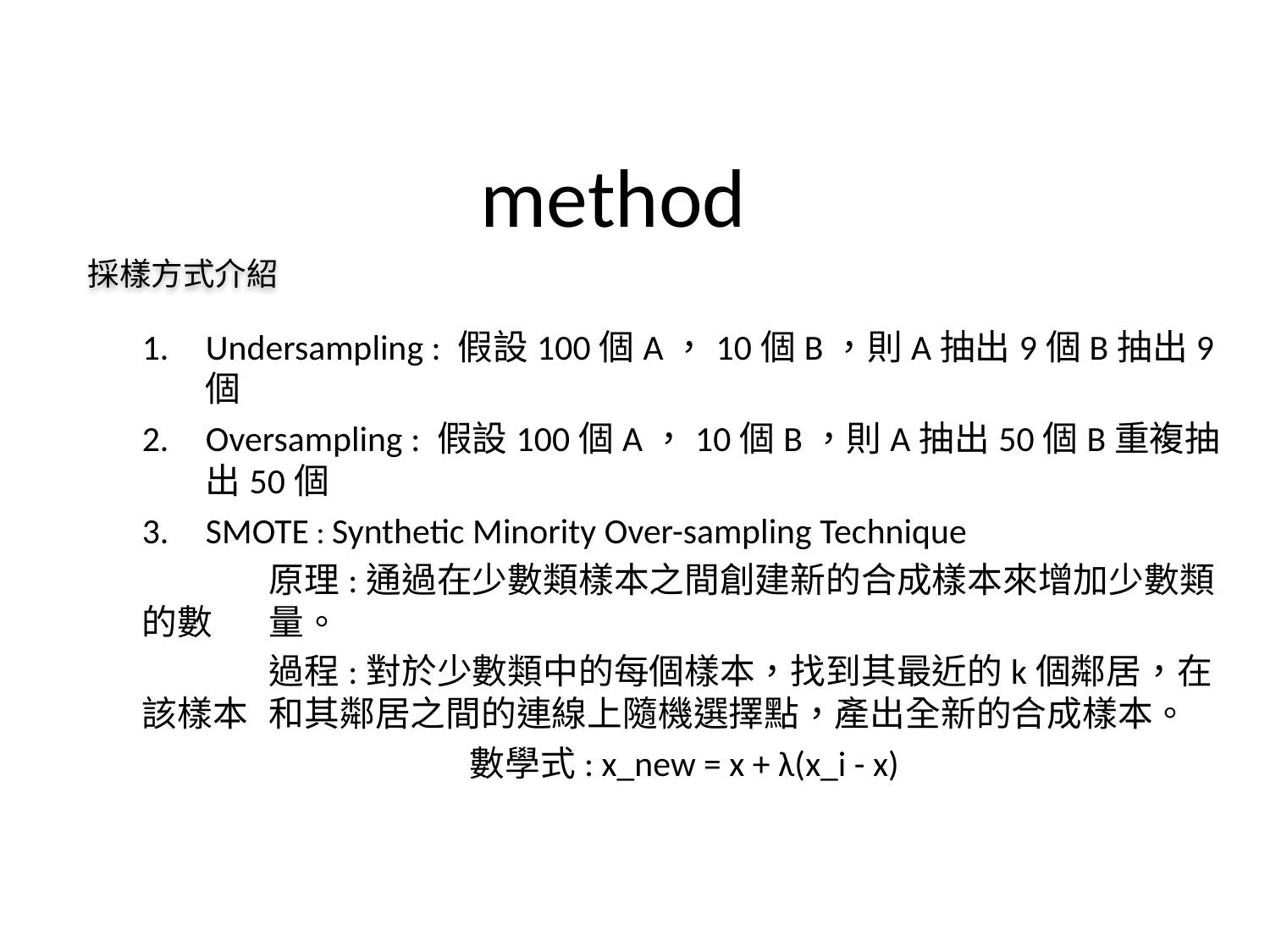

# method
採樣方式介紹
Undersampling : 假設100個A，10個B，則A抽出9個B抽出9個
Oversampling : 假設100個A，10個B，則A抽出50個B重複抽出50個
SMOTE : Synthetic Minority Over-sampling Technique
	原理:通過在少數類樣本之間創建新的合成樣本來增加少數類的數	量。
	過程:對於少數類中的每個樣本，找到其最近的k個鄰居，在該樣本	和其鄰居之間的連線上隨機選擇點，產出全新的合成樣本。
數學式: x_new = x + λ(x_i - x)